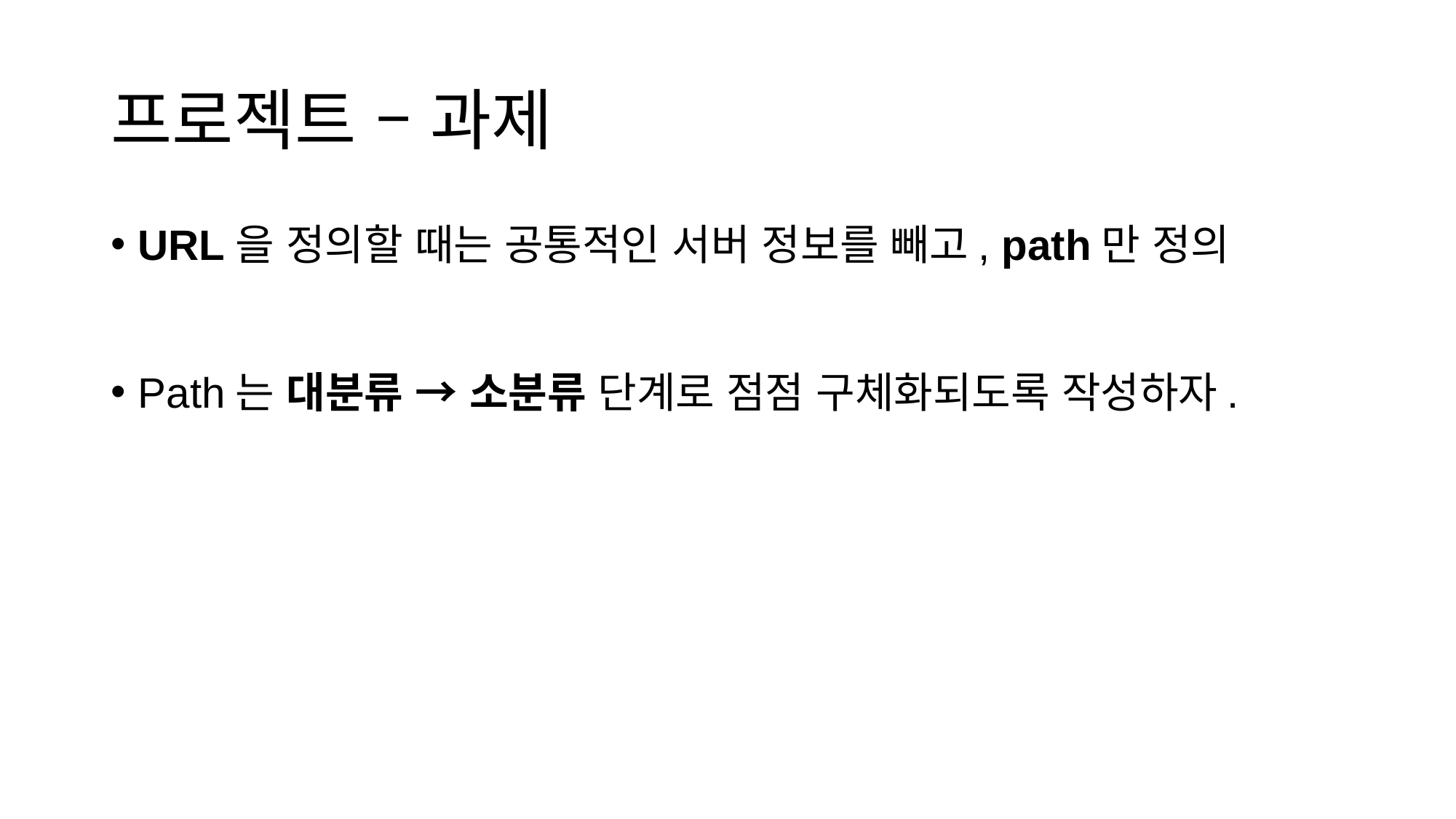

# 프로젝트 – 과제
URL을 정의할 때는 공통적인 서버 정보를 빼고, path만 정의

Path는 대분류 → 소분류 단계로 점점 구체화되도록 작성하자.